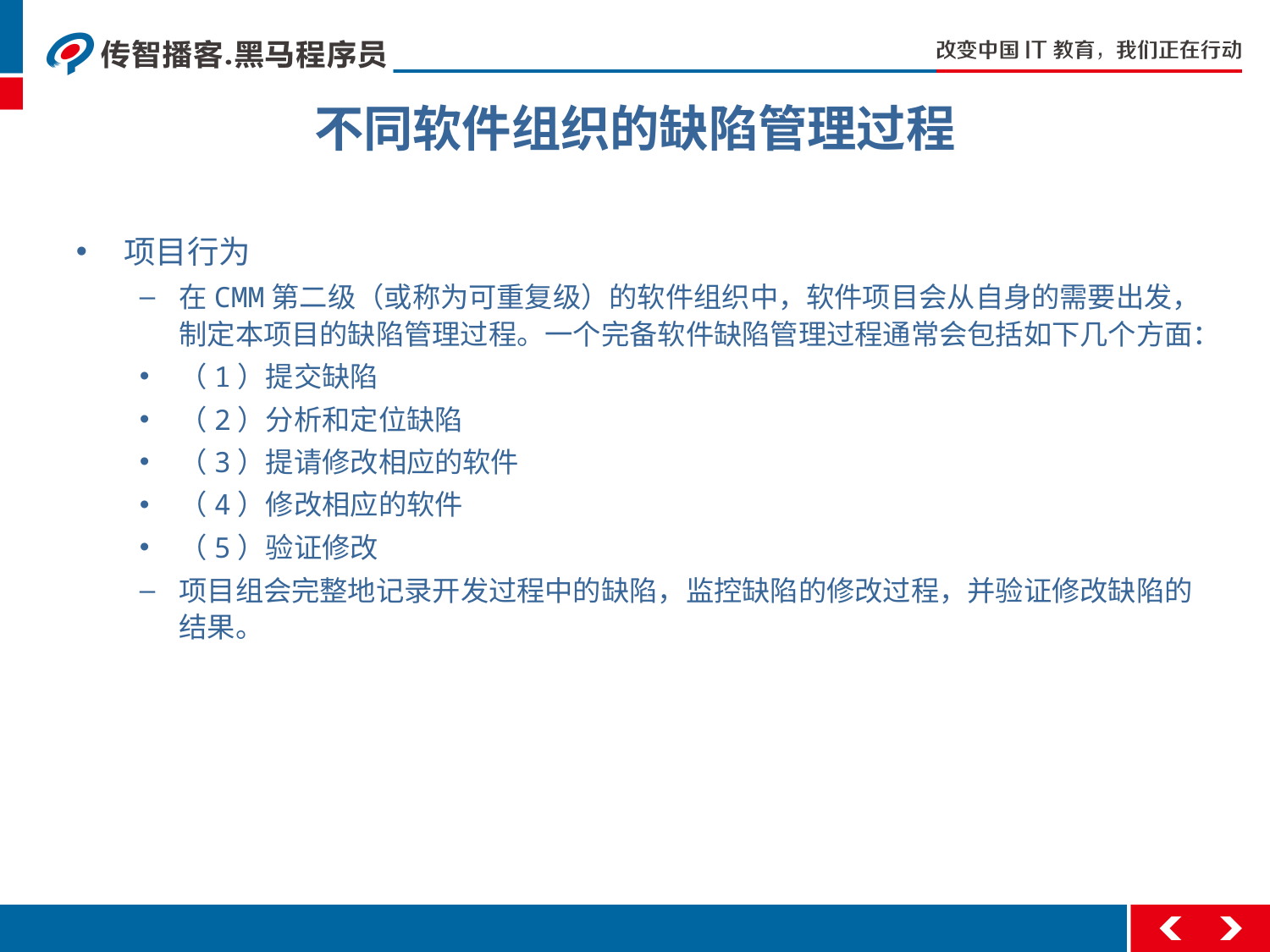

# 不同软件组织的缺陷管理过程
项目行为
在CMM第二级（或称为可重复级）的软件组织中，软件项目会从自身的需要出发，制定本项目的缺陷管理过程。一个完备软件缺陷管理过程通常会包括如下几个方面：
（1）提交缺陷
（2）分析和定位缺陷
（3）提请修改相应的软件
（4）修改相应的软件
（5）验证修改
项目组会完整地记录开发过程中的缺陷，监控缺陷的修改过程，并验证修改缺陷的结果。